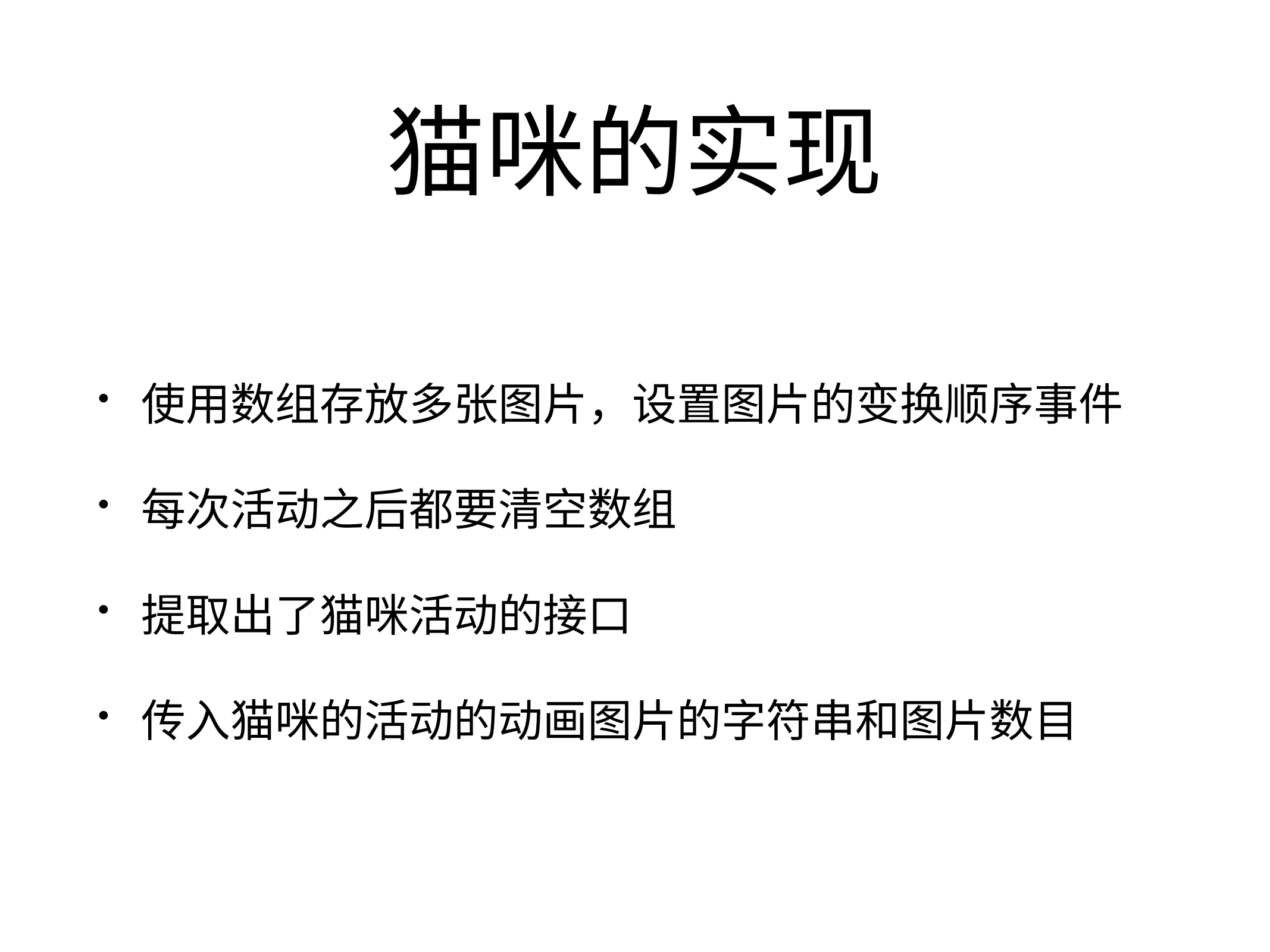

# 猫咪的实现
使用数组存放多张图片，设置图片的变换顺序事件
每次活动之后都要清空数组
提取出了猫咪活动的接口
传入猫咪的活动的动画图片的字符串和图片数目